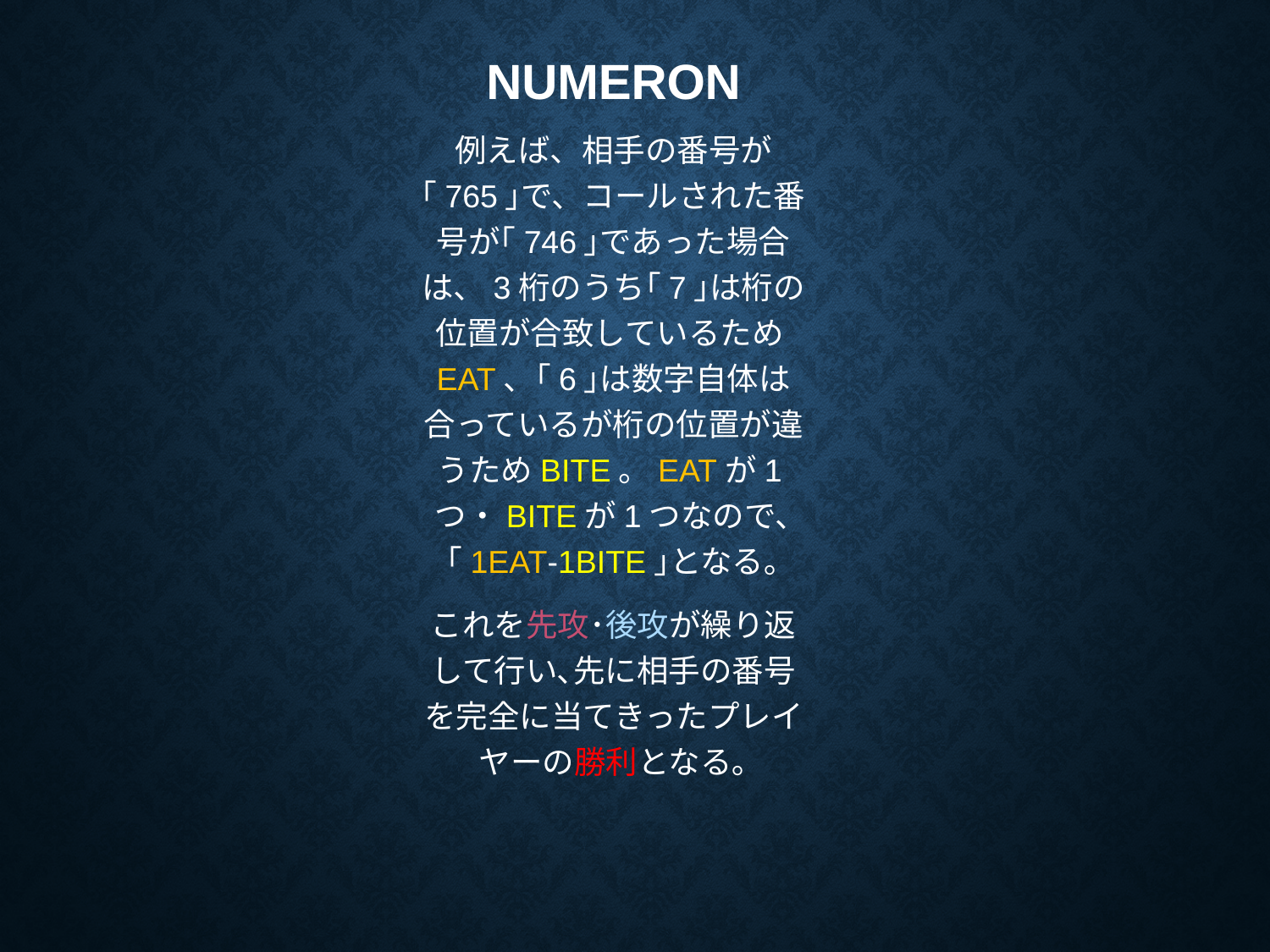

# NUMERON
例えば、相手の番号が｢765｣で、コールされた番号が｢746｣であった場合は、3桁のうち｢7｣は桁の位置が合致しているためEAT、｢6｣は数字自体は合っているが桁の位置が違うためBITE。EATが1つ・BITEが1つなので､｢1EAT-1BITE｣となる｡
これを先攻･後攻が繰り返して行い､先に相手の番号を完全に当てきったプレイヤーの勝利となる｡